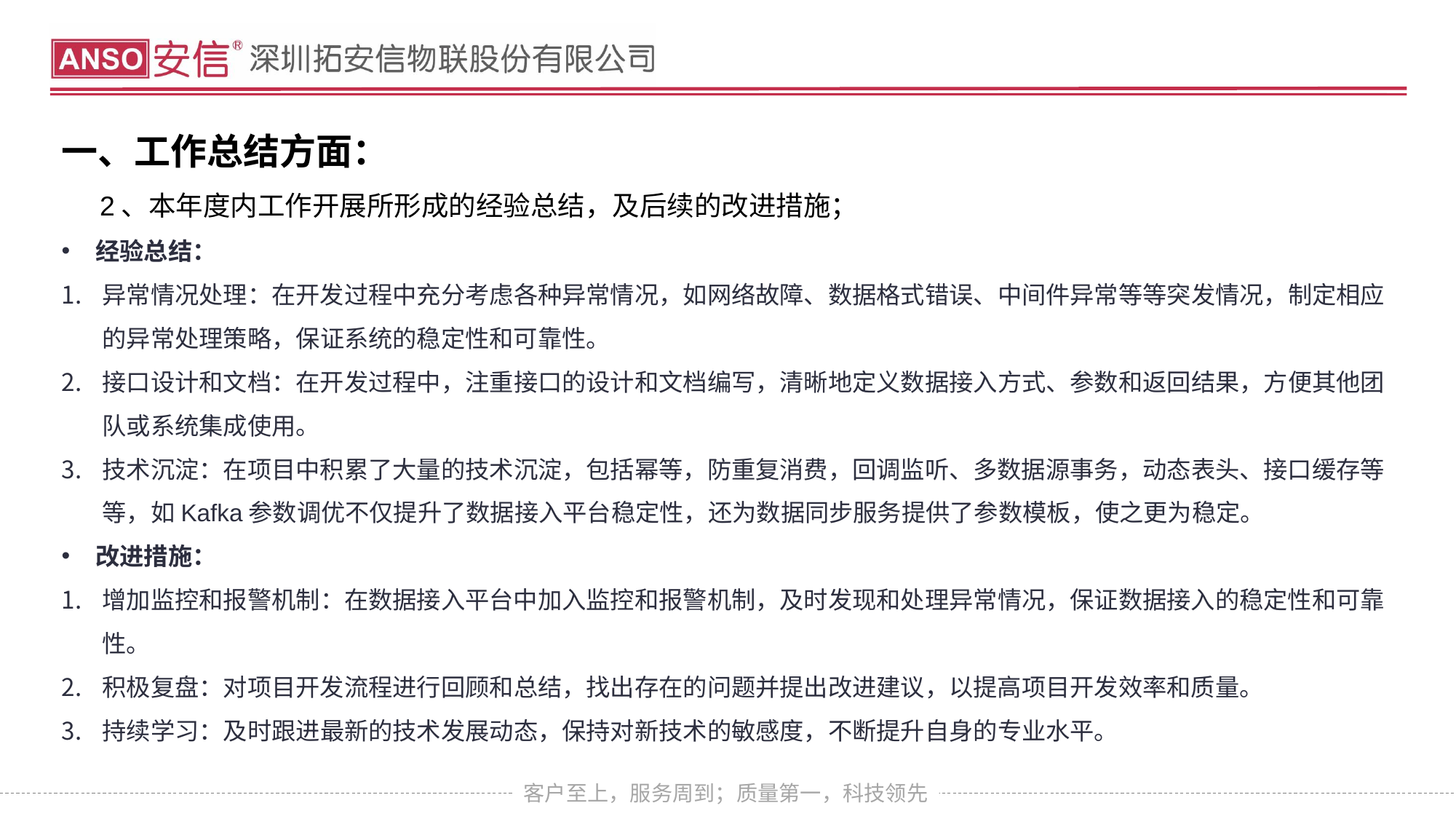

一、工作总结方面：
     2、本年度内工作开展所形成的经验总结，及后续的改进措施；
经验总结：
异常情况处理：在开发过程中充分考虑各种异常情况，如网络故障、数据格式错误、中间件异常等等突发情况，制定相应的异常处理策略，保证系统的稳定性和可靠性。
接口设计和文档：在开发过程中，注重接口的设计和文档编写，清晰地定义数据接入方式、参数和返回结果，方便其他团队或系统集成使用。
技术沉淀：在项目中积累了大量的技术沉淀，包括幂等，防重复消费，回调监听、多数据源事务，动态表头、接口缓存等等，如Kafka参数调优不仅提升了数据接入平台稳定性，还为数据同步服务提供了参数模板，使之更为稳定。
改进措施：
增加监控和报警机制：在数据接入平台中加入监控和报警机制，及时发现和处理异常情况，保证数据接入的稳定性和可靠性。
积极复盘：对项目开发流程进行回顾和总结，找出存在的问题并提出改进建议，以提高项目开发效率和质量。
持续学习：及时跟进最新的技术发展动态，保持对新技术的敏感度，不断提升自身的专业水平。
8